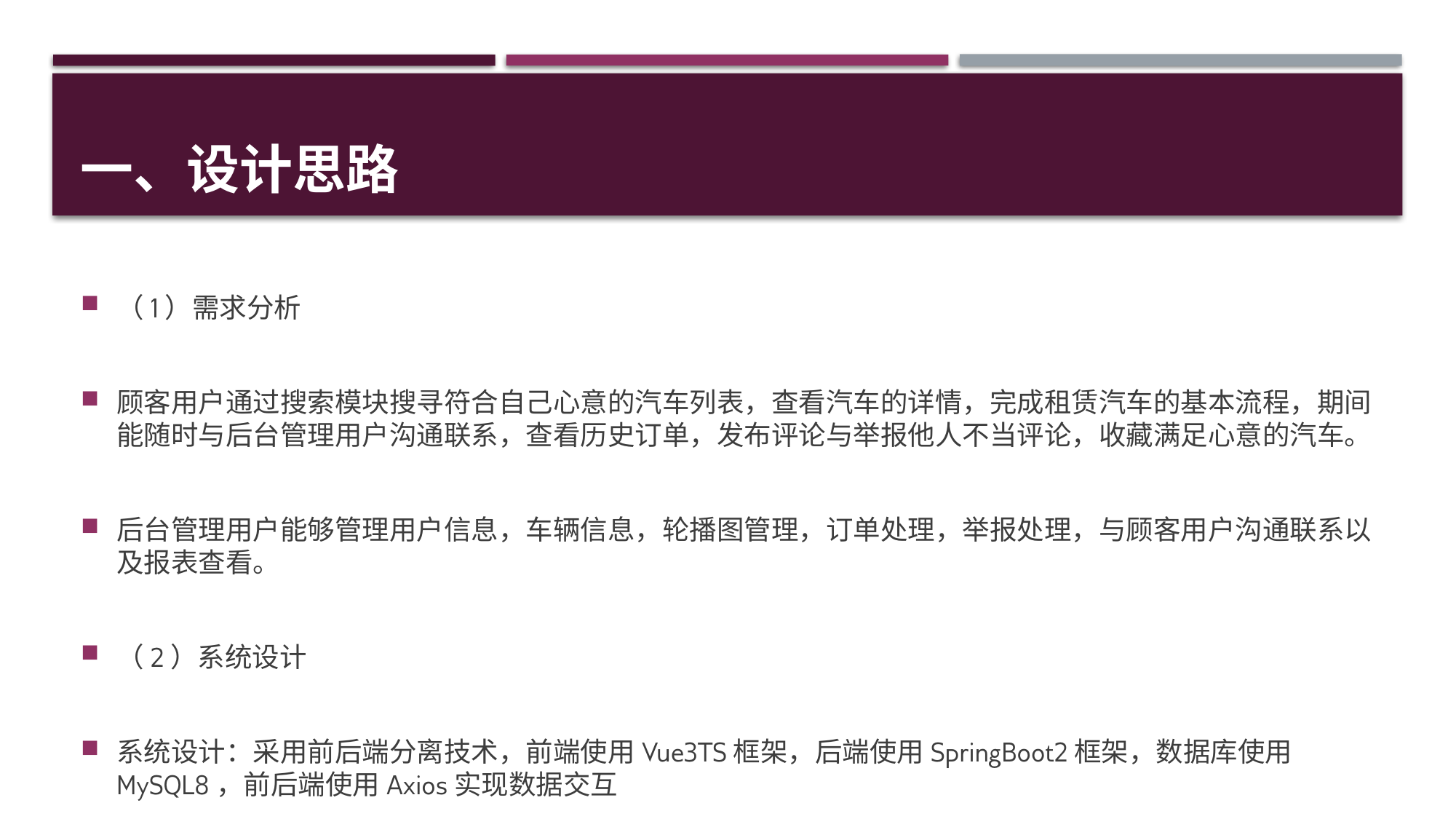

# 一、设计思路
（1）需求分析

顾客用户通过搜索模块搜寻符合自己心意的汽车列表，查看汽车的详情，完成租赁汽车的基本流程，期间能随时与后台管理用户沟通联系，查看历史订单，发布评论与举报他人不当评论，收藏满足心意的汽车。

后台管理用户能够管理用户信息，车辆信息，轮播图管理，订单处理，举报处理，与顾客用户沟通联系以及报表查看。

（2）系统设计

系统设计：采用前后端分离技术，前端使用Vue3TS框架，后端使用SpringBoot2框架，数据库使用MySQL8，前后端使用Axios实现数据交互